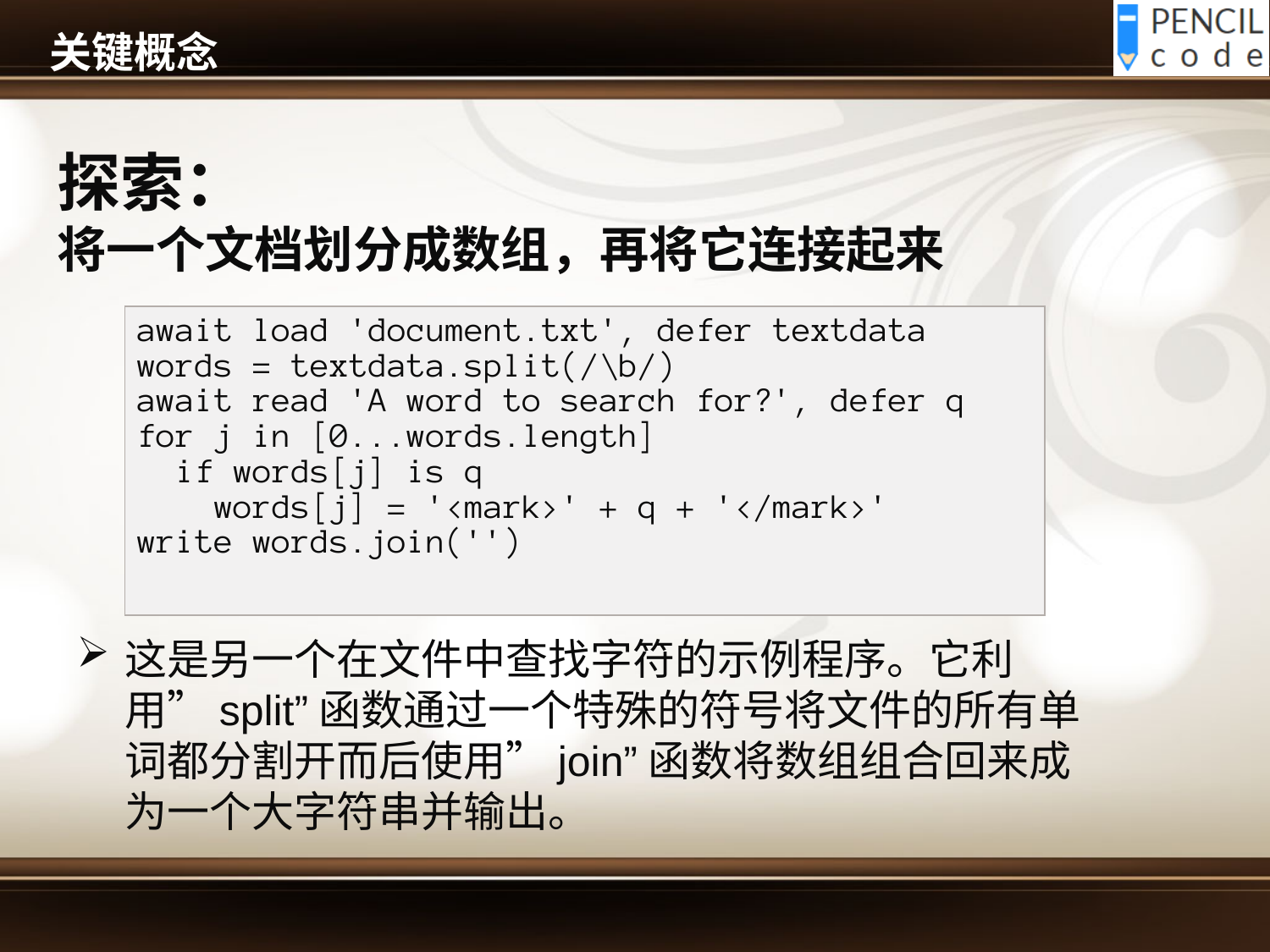

# 关键概念
探索：
将一个文档划分成数组，再将它连接起来
| await load 'document.txt', defer textdata words = textdata.split(/\b/) await read 'A word to search for?', defer q for j in [0...words.length] if words[j] is q words[j] = '<mark>' + q + '</mark>' write words.join('') |
| --- |
这是另一个在文件中查找字符的示例程序。它利用”split”函数通过一个特殊的符号将文件的所有单词都分割开而后使用”join”函数将数组组合回来成为一个大字符串并输出。